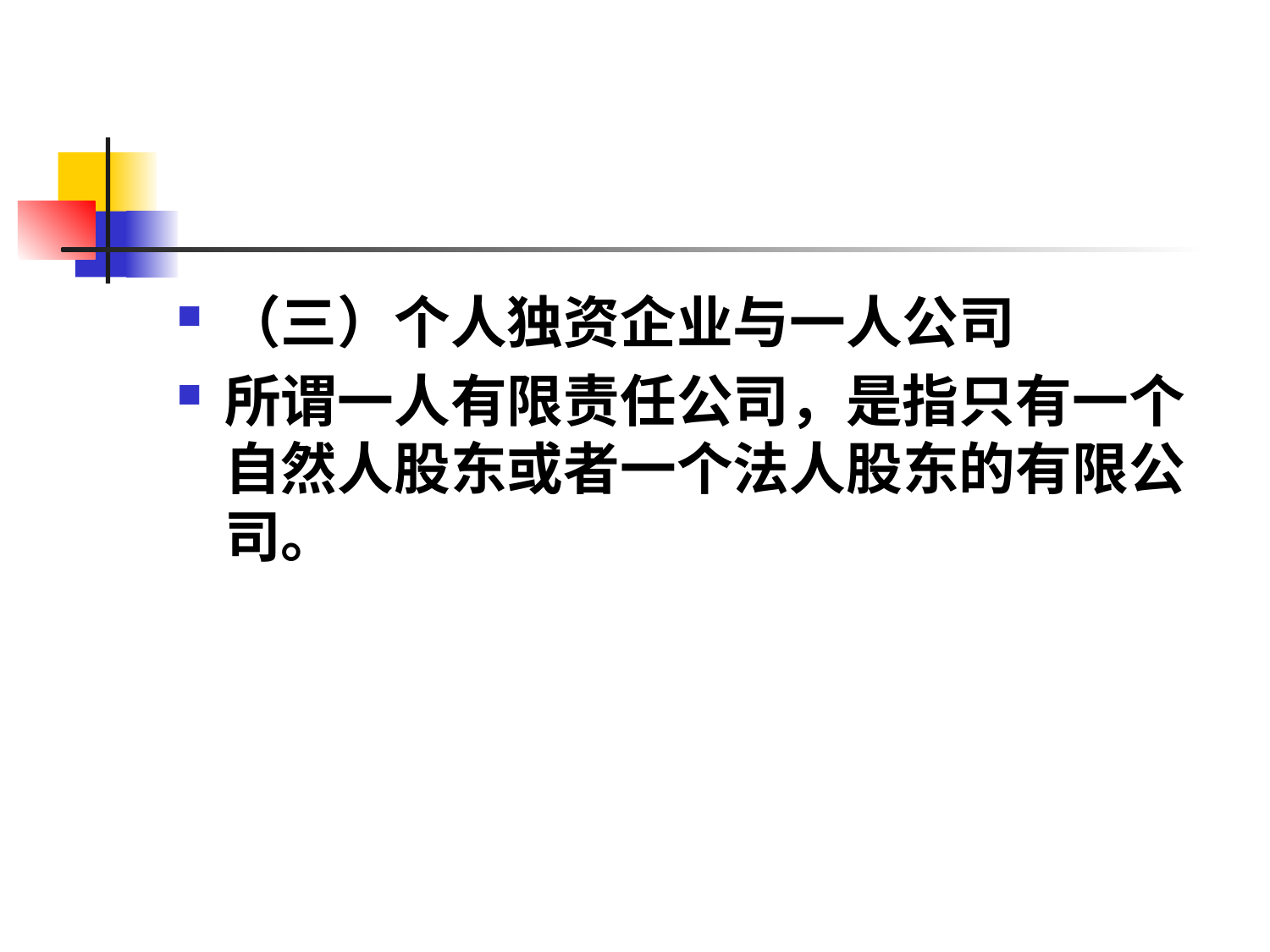

#
（三）个人独资企业与一人公司
所谓一人有限责任公司，是指只有一个自然人股东或者一个法人股东的有限公司。